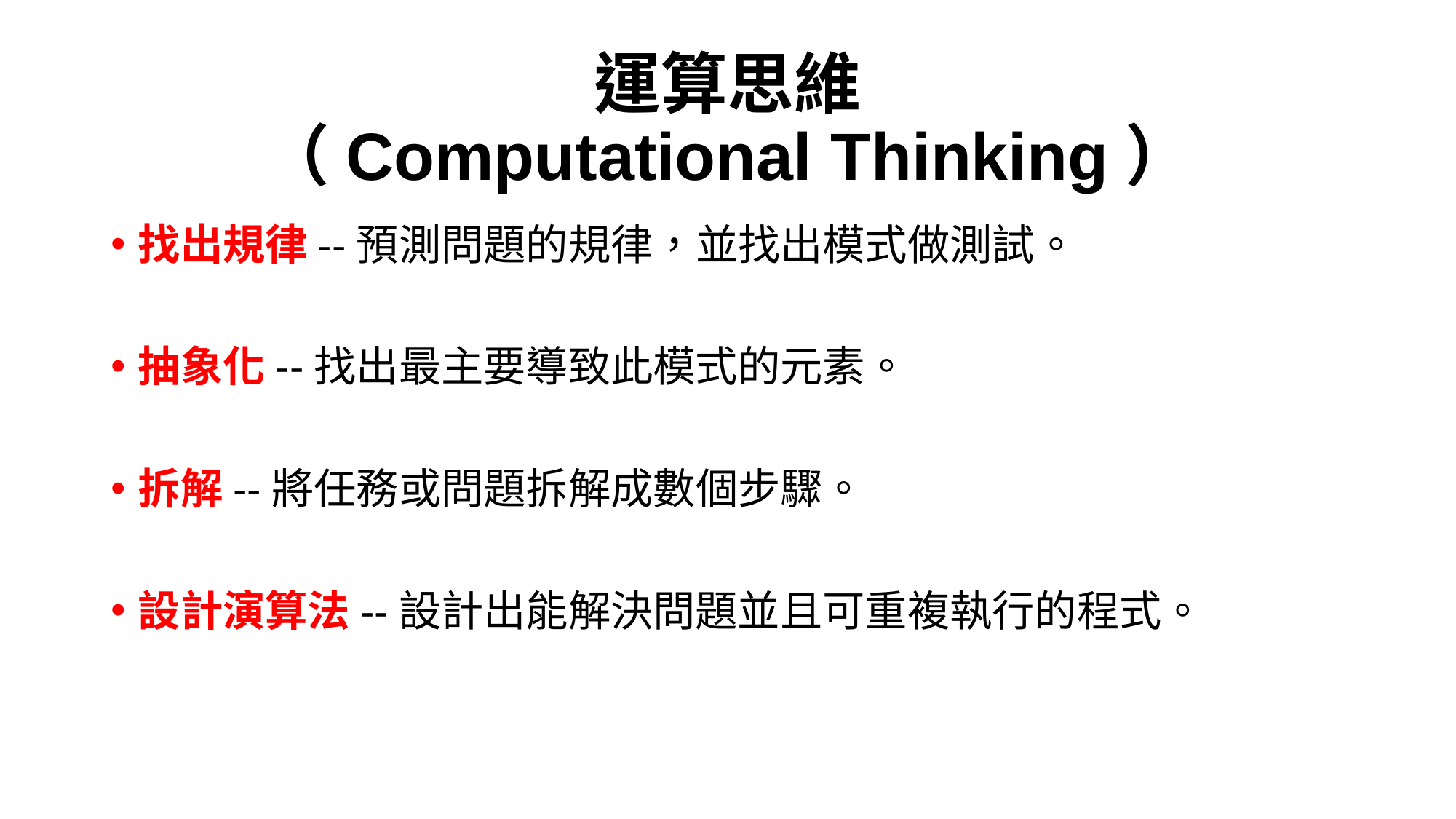

# 運算思維 （Computational Thinking）
找出規律--預測問題的規律，並找出模式做測試。

抽象化--找出最主要導致此模式的元素。

拆解--將任務或問題拆解成數個步驟。

設計演算法--設計出能解決問題並且可重複執行的程式。